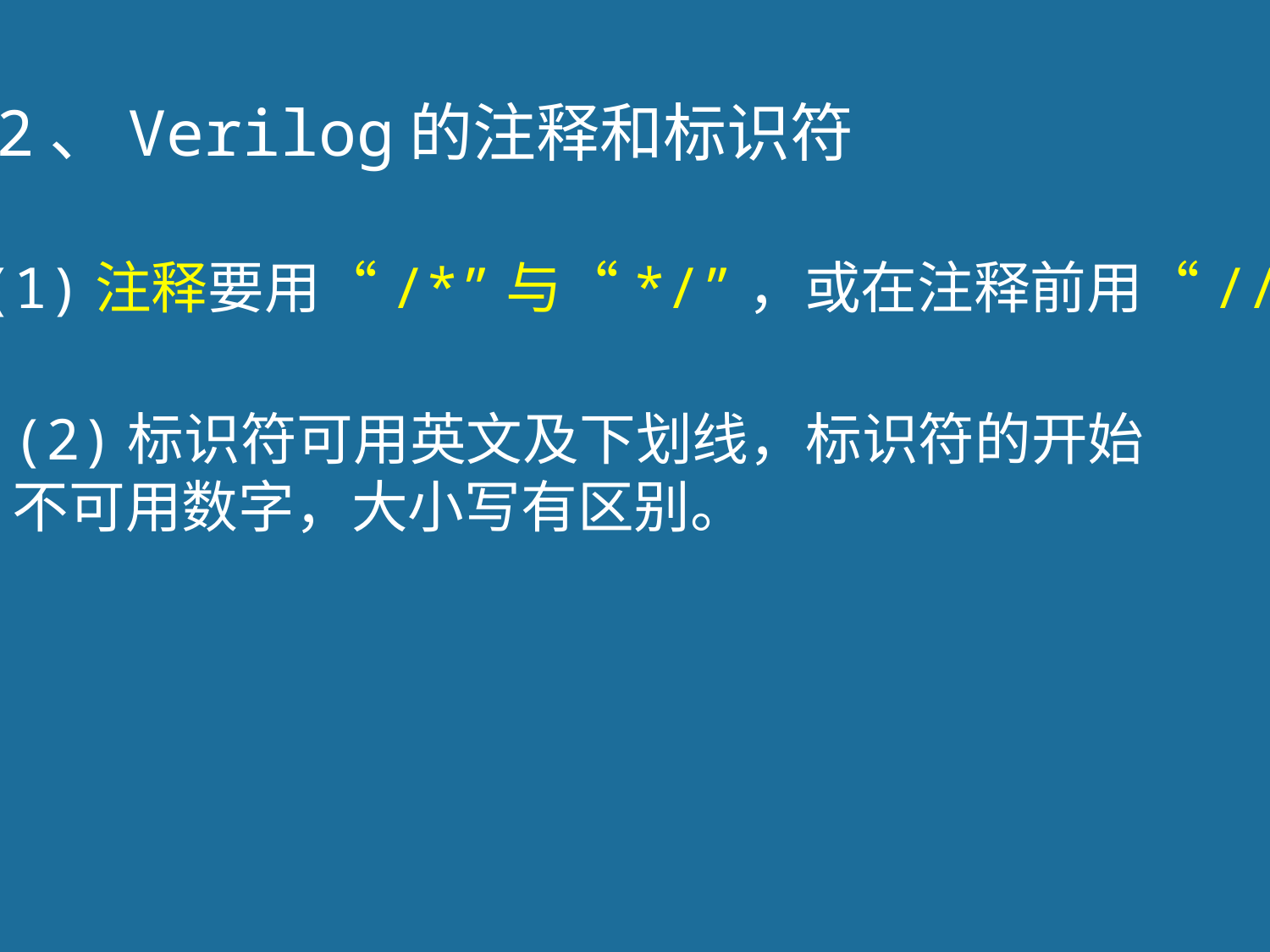

2、Verilog的注释和标识符
(1)注释要用“/*”与“*/”，或在注释前用“//”。
(2)标识符可用英文及下划线，标识符的开始不可用数字，大小写有区别。
15